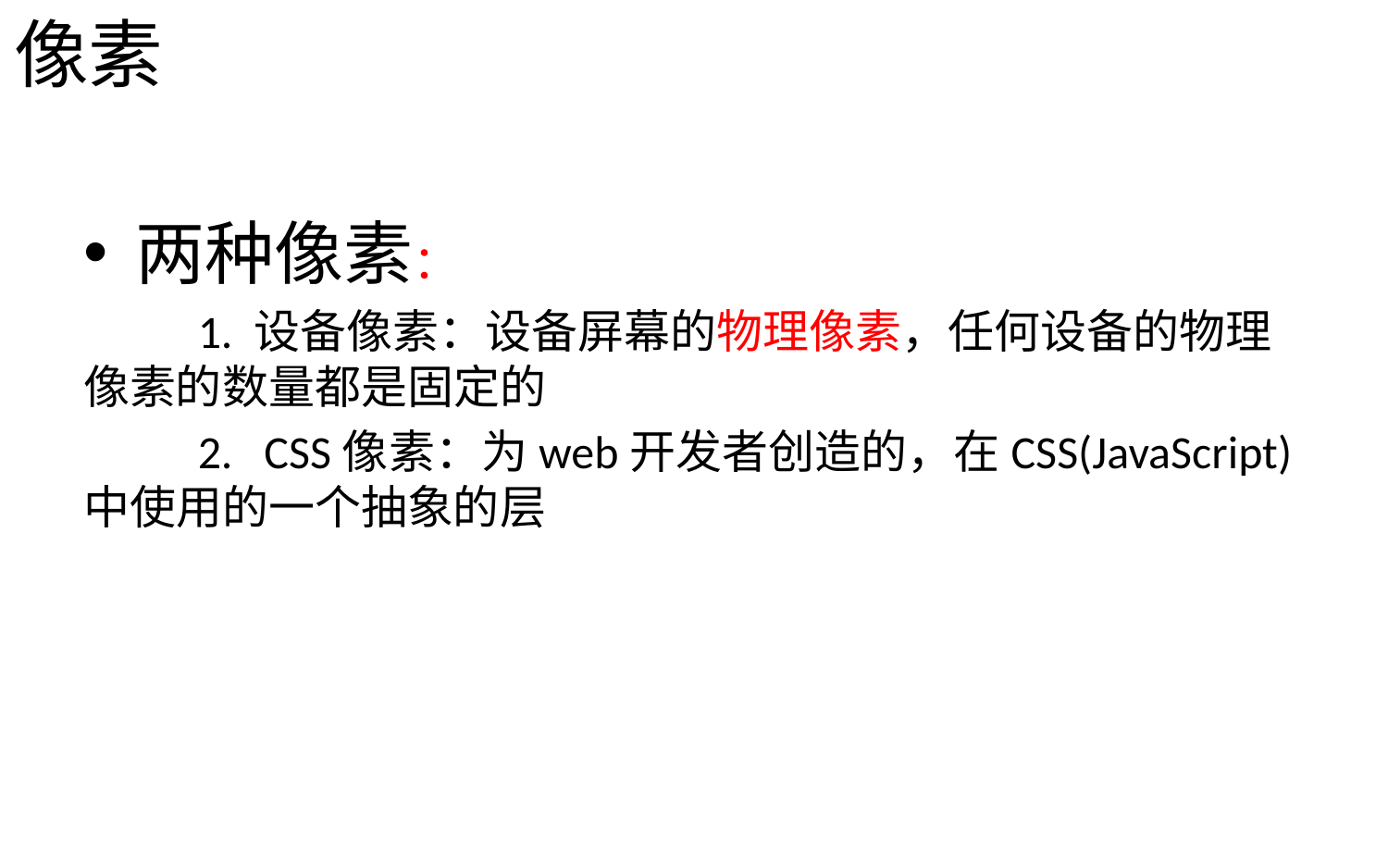

# 像素
两种像素：
           1. 设备像素：设备屏幕的物理像素，任何设备的物理像素的数量都是固定的
           2.   CSS像素：为web开发者创造的，在CSS(JavaScript)中使用的一个抽象的层